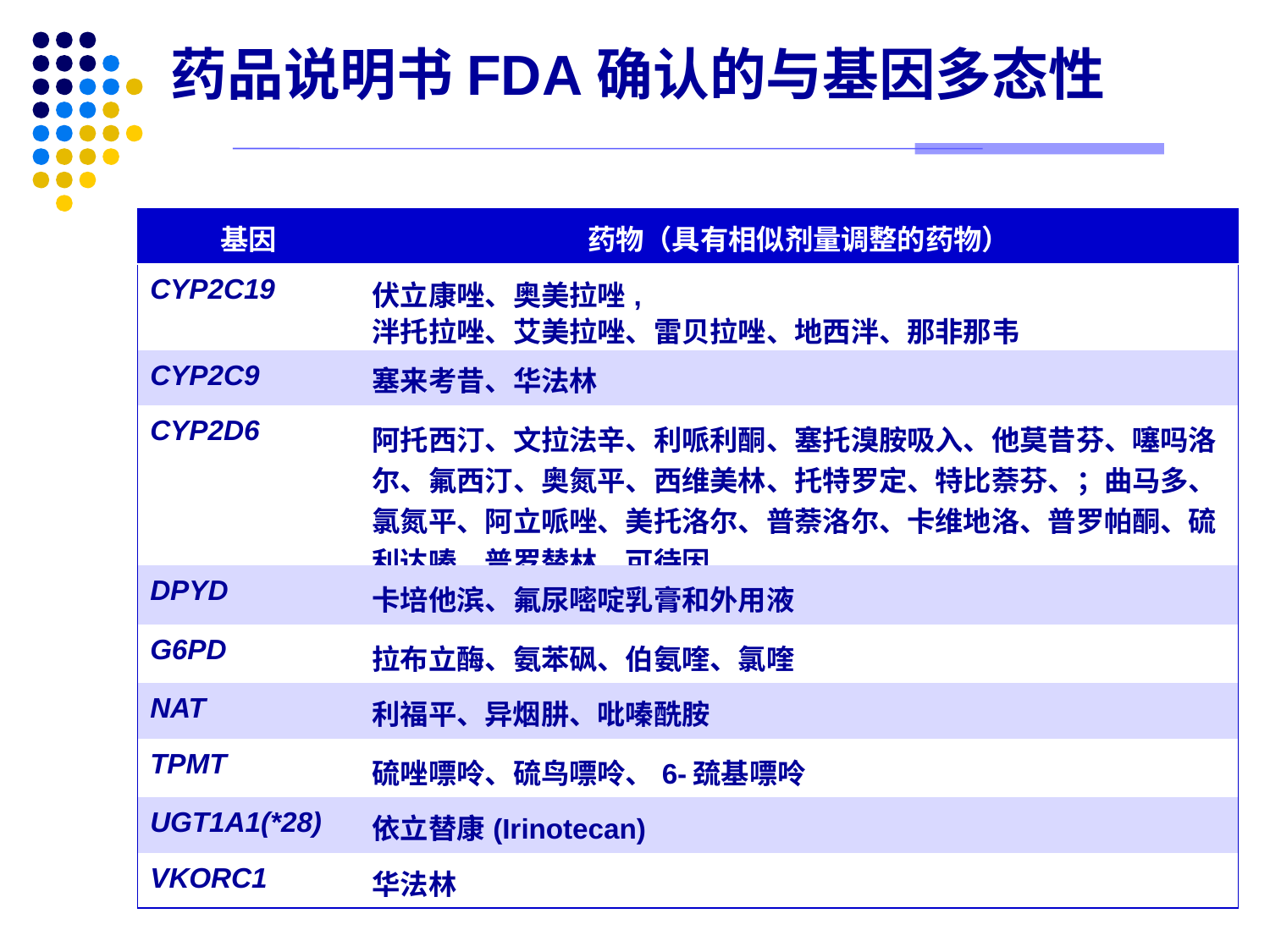

药品说明书FDA确认的与基因多态性
| 基因 | 药物（具有相似剂量调整的药物） |
| --- | --- |
| CYP2C19 | 伏立康唑、奥美拉唑,  泮托拉唑、艾美拉唑、雷贝拉唑、地西泮、那非那韦 |
| CYP2C9 | 塞来考昔、华法林 |
| CYP2D6 | 阿托西汀、文拉法辛、利哌利酮、塞托溴胺吸入、他莫昔芬、噻吗洛尔、氟西汀、奥氮平、西维美林、托特罗定、特比萘芬、；曲马多、氯氮平、阿立哌唑、美托洛尔、普萘洛尔、卡维地洛、普罗帕酮、硫利达嗪、普罗替林、可待因 |
| DPYD | 卡培他滨、氟尿嘧啶乳膏和外用液 |
| G6PD | 拉布立酶、氨苯砜、伯氨喹、氯喹 |
| NAT | 利福平、异烟肼、吡嗪酰胺 |
| TPMT | 硫唑嘌呤、硫鸟嘌呤、6-巯基嘌呤 |
| UGT1A1(\*28) | 依立替康(Irinotecan) |
| VKORC1 | 华法林 |